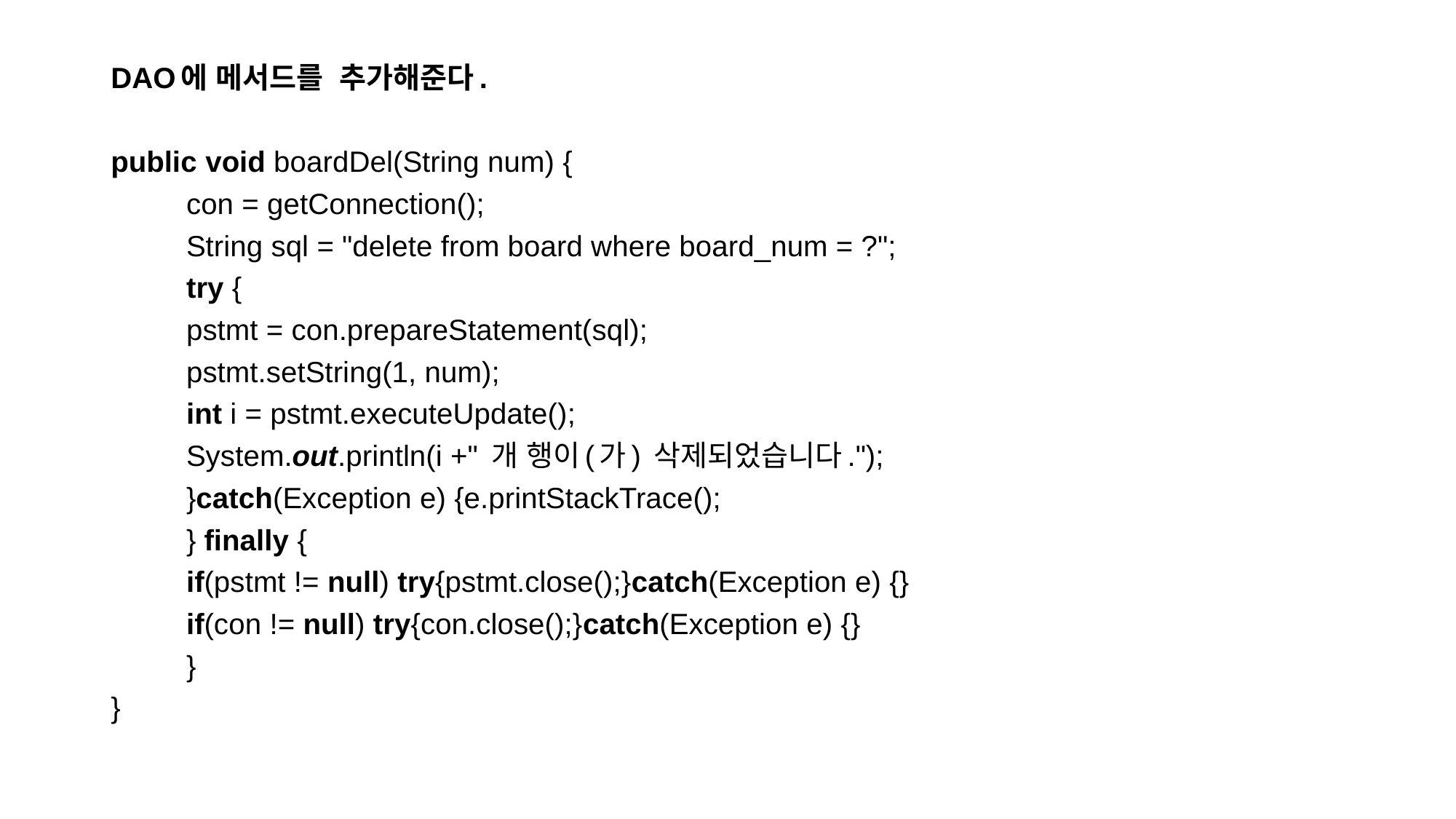

DAO에 메서드를  추가해준다.

public void boardDel(String num) {
	con = getConnection();
	String sql = "delete from board where board_num = ?";
	try {
		pstmt = con.prepareStatement(sql);
		pstmt.setString(1, num);
		int i = pstmt.executeUpdate();
		System.out.println(i +" 개 행이(가) 삭제되었습니다.");
	}catch(Exception e) {e.printStackTrace();
	} finally {
		if(pstmt != null) try{pstmt.close();}catch(Exception e) {}
		if(con != null) try{con.close();}catch(Exception e) {}
	}
}